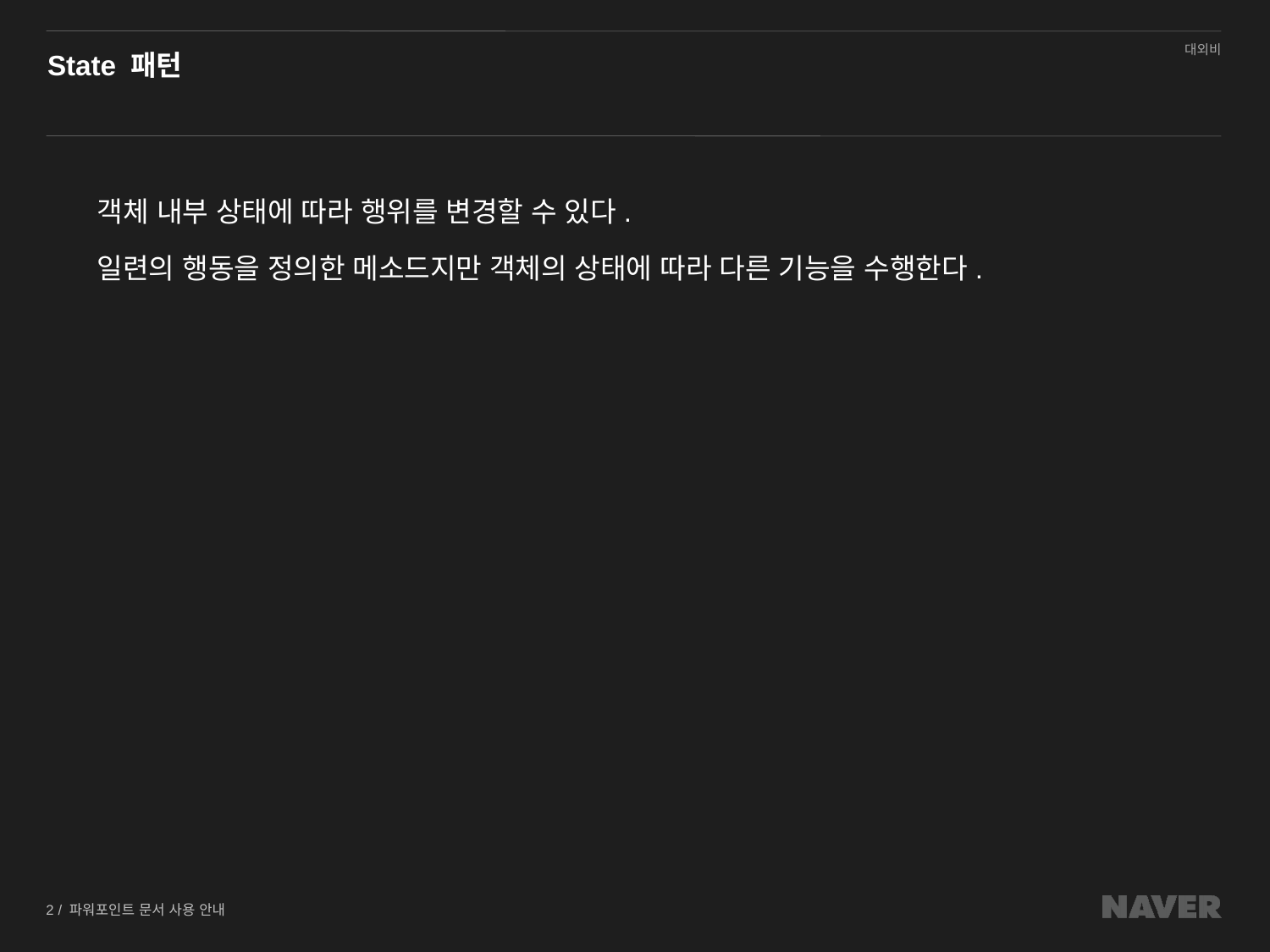

# State 패턴
객체 내부 상태에 따라 행위를 변경할 수 있다.
일련의 행동을 정의한 메소드지만 객체의 상태에 따라 다른 기능을 수행한다.